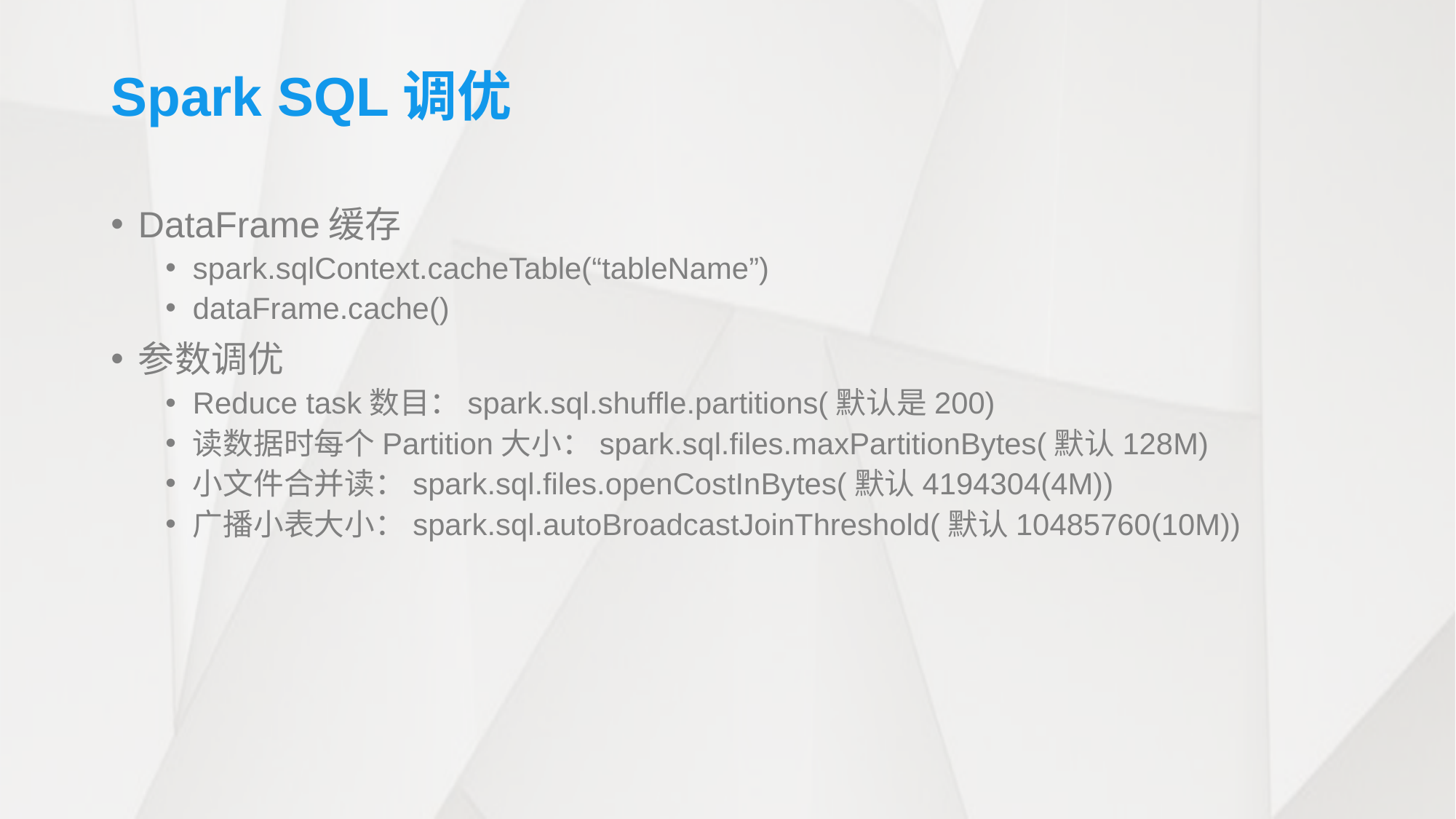

# Spark SQL调优
DataFrame缓存
spark.sqlContext.cacheTable(“tableName”)
dataFrame.cache()
参数调优
Reduce task数目：spark.sql.shuffle.partitions(默认是200)
读数据时每个Partition大小：spark.sql.files.maxPartitionBytes(默认128M)
小文件合并读：spark.sql.files.openCostInBytes(默认4194304(4M))
广播小表大小：spark.sql.autoBroadcastJoinThreshold(默认10485760(10M))